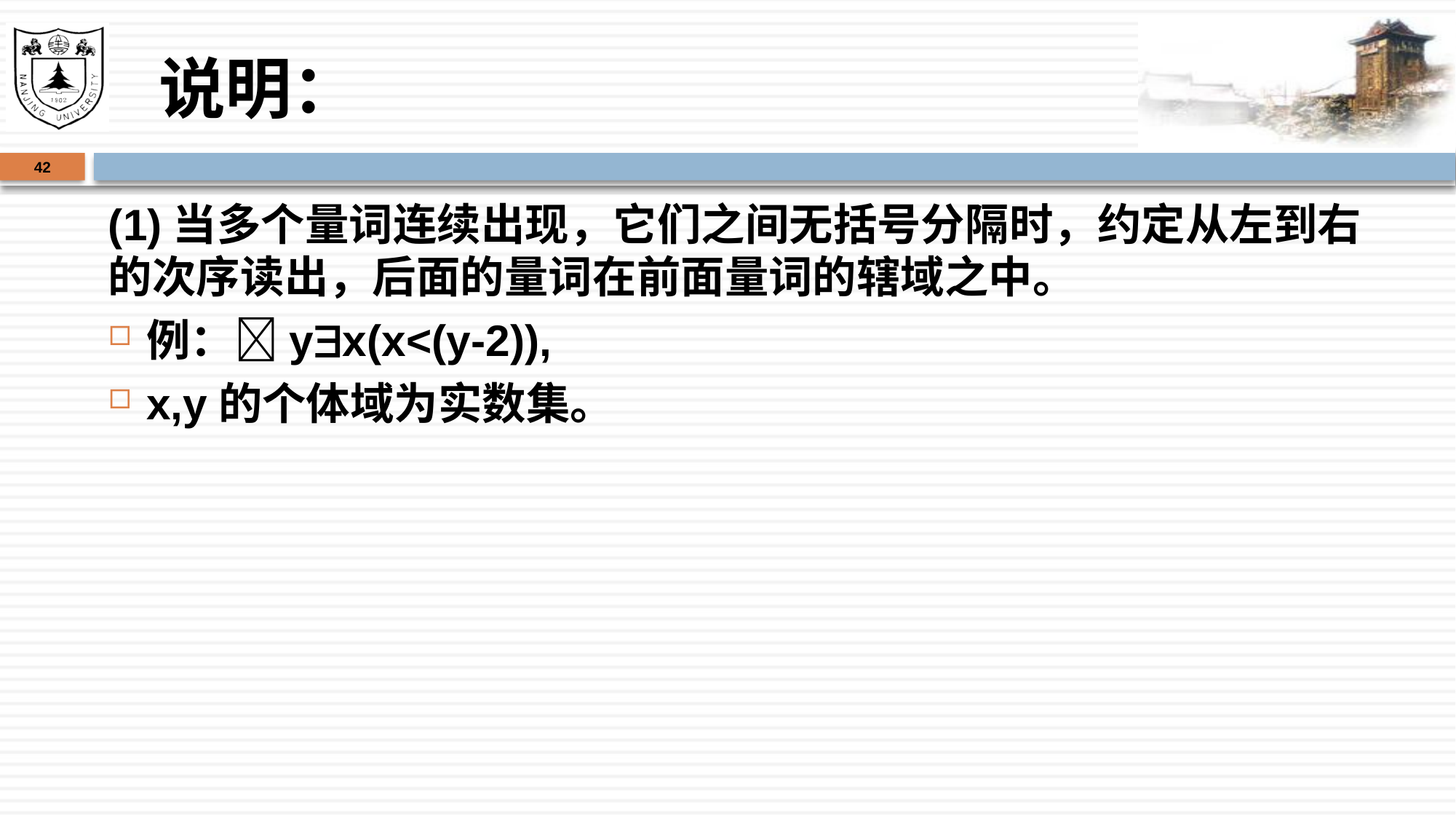

# 说明：
42
(1)当多个量词连续出现，它们之间无括号分隔时，约定从左到右的次序读出，后面的量词在前面量词的辖域之中。
例：∀y∃x(x<(y-2)),
x,y的个体域为实数集。